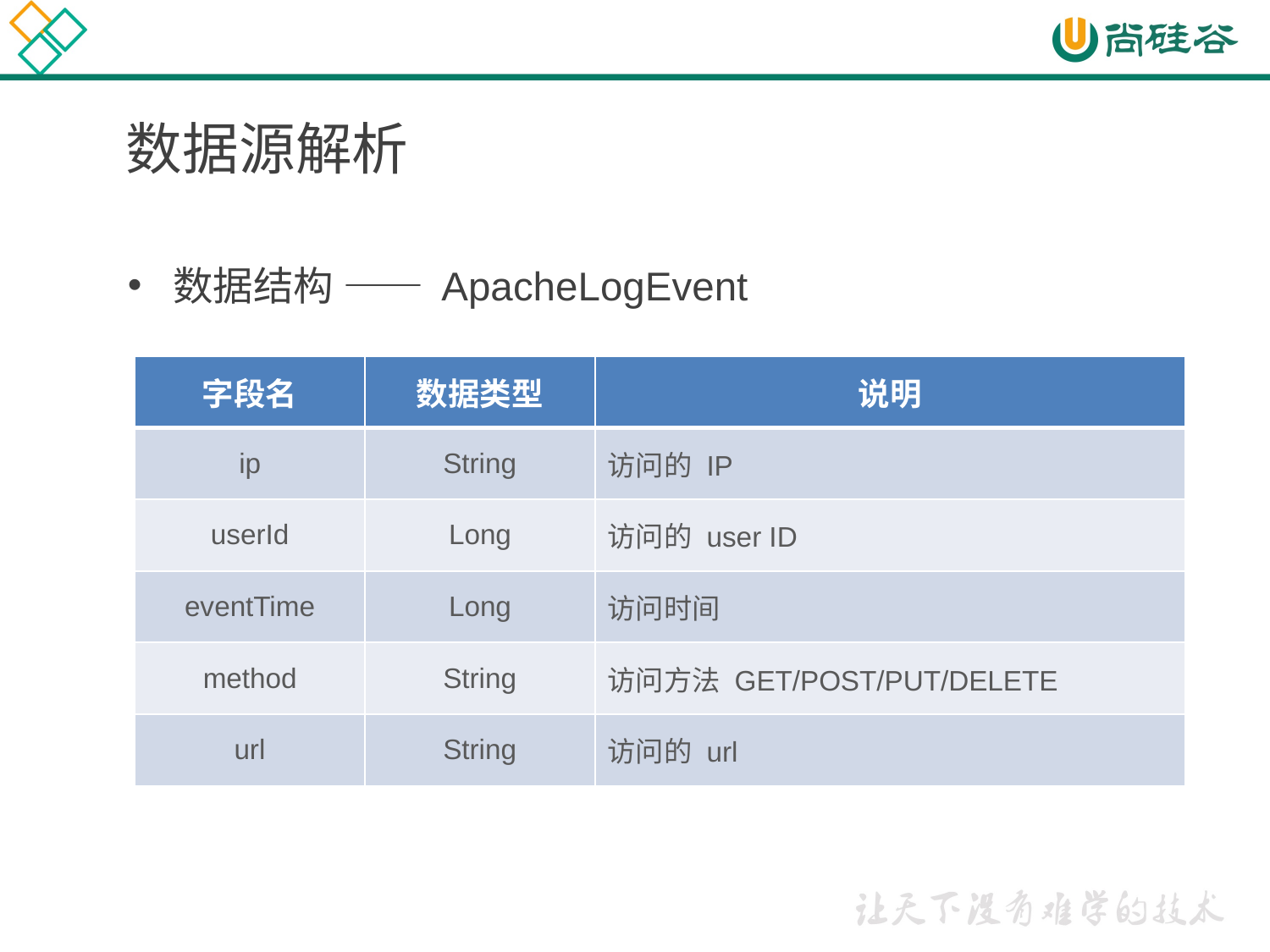

# 数据源解析
数据结构 —— ApacheLogEvent
| 字段名 | 数据类型 | 说明 |
| --- | --- | --- |
| ip | String | 访问的 IP |
| userId | Long | 访问的 user ID |
| eventTime | Long | 访问时间 |
| method | String | 访问方法 GET/POST/PUT/DELETE |
| url | String | 访问的 url |